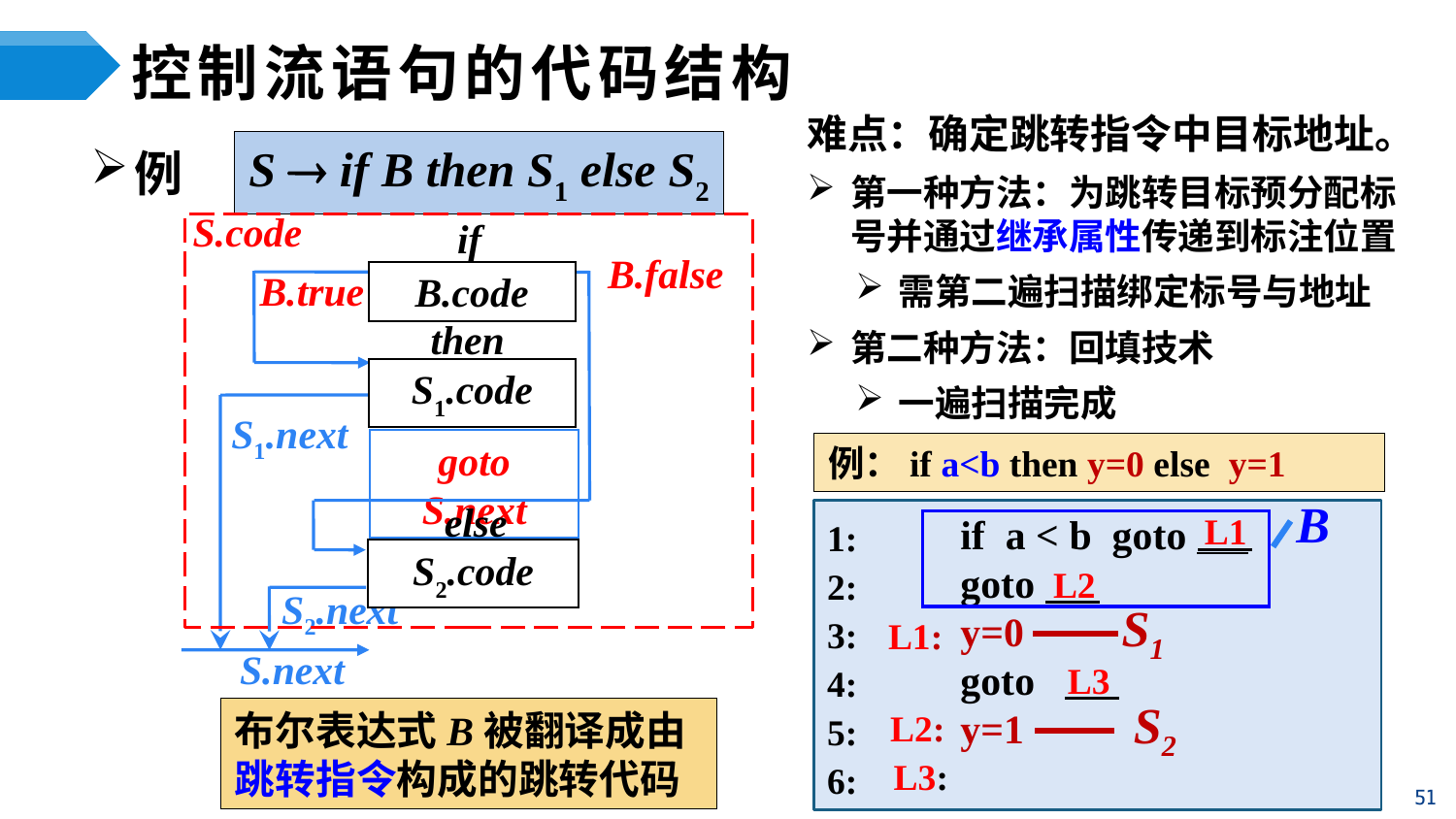

# 控制流语句的代码结构
难点：确定跳转指令中目标地址。
第一种方法：为跳转目标预分配标号并通过继承属性传递到标注位置
需第二遍扫描绑定标号与地址
第二种方法：回填技术
一遍扫描完成
例

S → if B then S1 else S2
S.code
if

B.code
then
S1.code
else
S2.code
B.false

B.true

S1.next
S2.next

goto S.next
例：if a<b then y=0 else  y=1
B

      if  a < b  goto
      goto
      y=0
      goto
      y=1

L1
1:
2:
3:
4:
5:
6:
L2
S1

L1:
S.next

L3
S2

布尔表达式B被翻译成由跳转指令构成的跳转代码
L2:
L3:
51